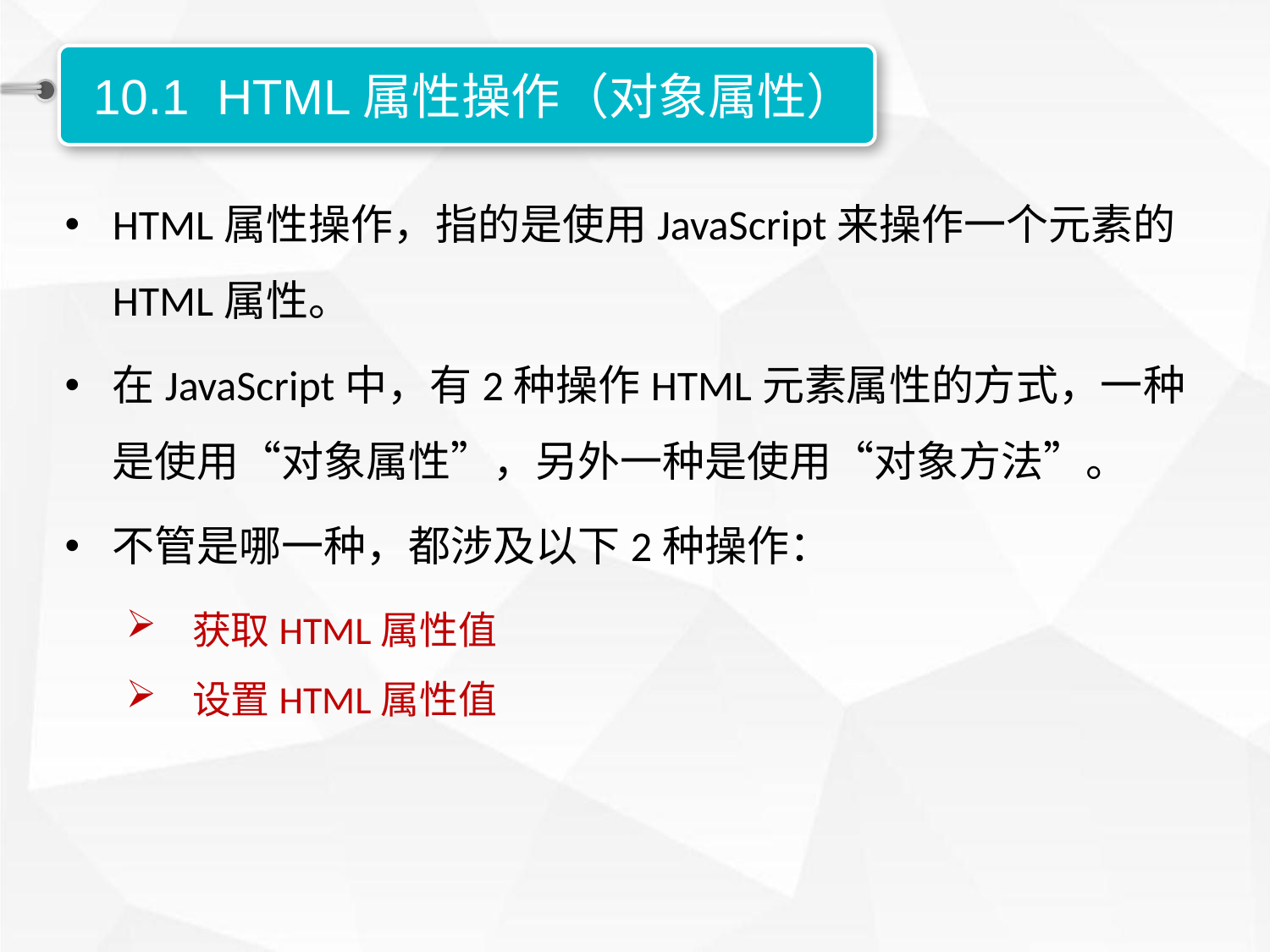

10.1  HTML属性操作（对象属性）

HTML属性操作，指的是使用JavaScript来操作一个元素的HTML属性。
在JavaScript中，有2种操作HTML元素属性的方式，一种是使用“对象属性”，另外一种是使用“对象方法”。
不管是哪一种，都涉及以下2种操作：
  获取HTML属性值
  设置HTML属性值